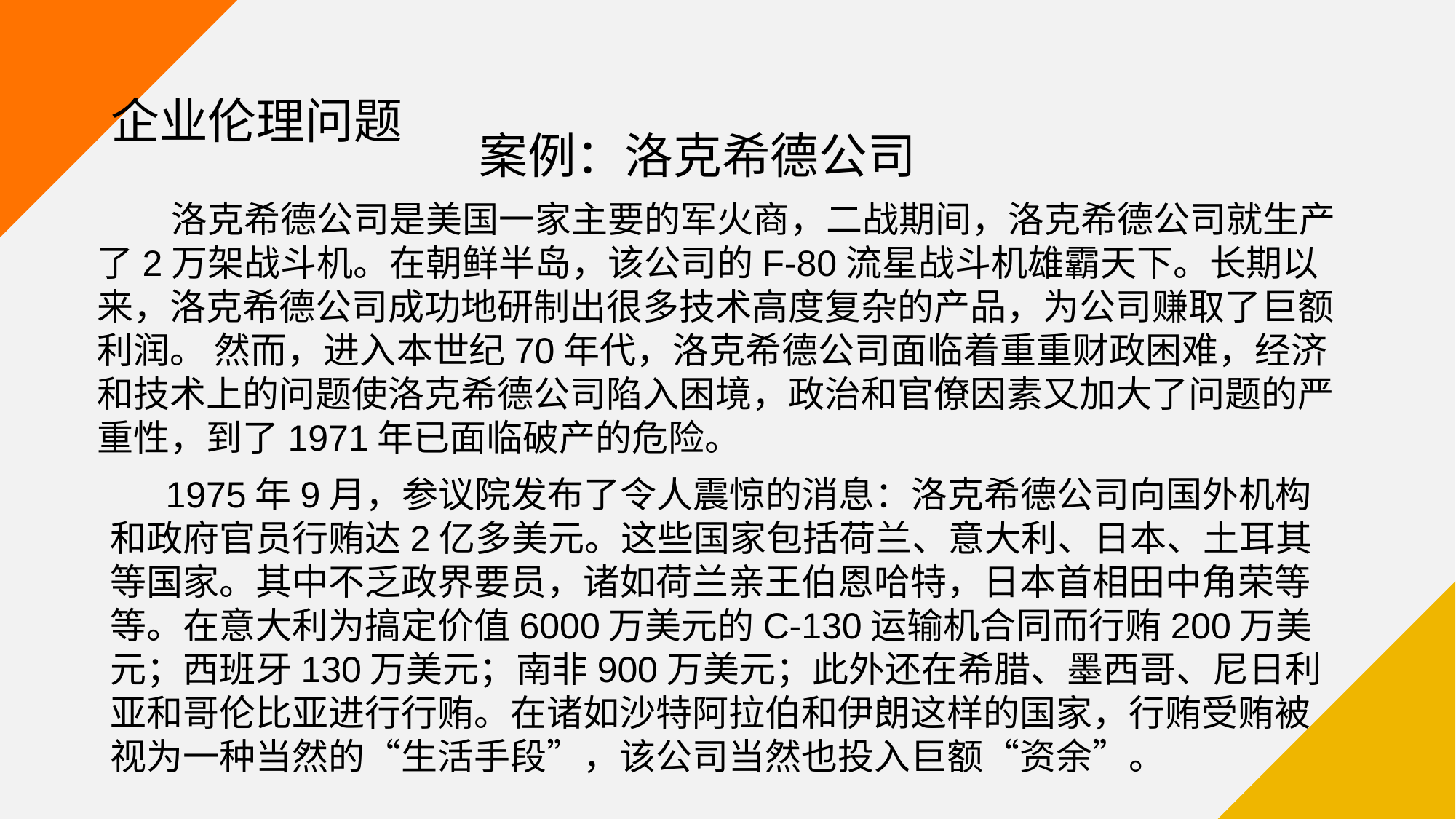

# 企业伦理问题
案例：洛克希德公司
        洛克希德公司是美国一家主要的军火商，二战期间，洛克希德公司就生产了2万架战斗机。在朝鲜半岛，该公司的F-80流星战斗机雄霸天下。长期以来，洛克希德公司成功地研制出很多技术高度复杂的产品，为公司赚取了巨额利润。 然而，进入本世纪70年代，洛克希德公司面临着重重财政困难，经济和技术上的问题使洛克希德公司陷入困境，政治和官僚因素又加大了问题的严重性，到了1971年已面临破产的危险。
        1975年9月，参议院发布了令人震惊的消息：洛克希德公司向国外机构和政府官员行贿达2亿多美元。这些国家包括荷兰、意大利、日本、土耳其等国家。其中不乏政界要员，诸如荷兰亲王伯恩哈特，日本首相田中角荣等等。在意大利为搞定价值6000万美元的C-130运输机合同而行贿200万美元；西班牙130万美元；南非900万美元；此外还在希腊、墨西哥、尼日利亚和哥伦比亚进行行贿。在诸如沙特阿拉伯和伊朗这样的国家，行贿受贿被视为一种当然的“生活手段”，该公司当然也投入巨额“资余”。